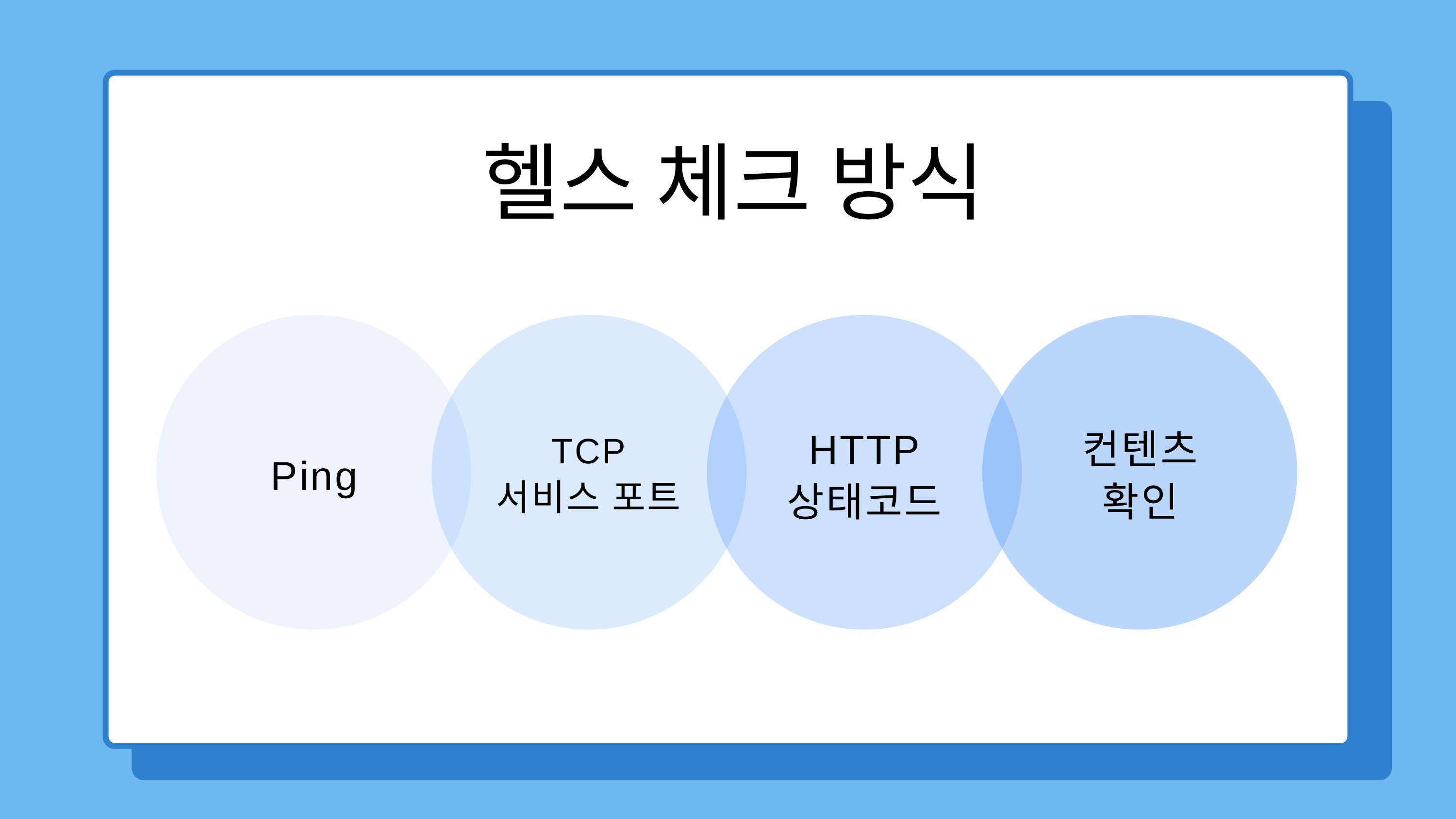

헬스 체크 방식

HTTP
상태코드
컨텐츠
확인
TCP
서비스 포트
Ping